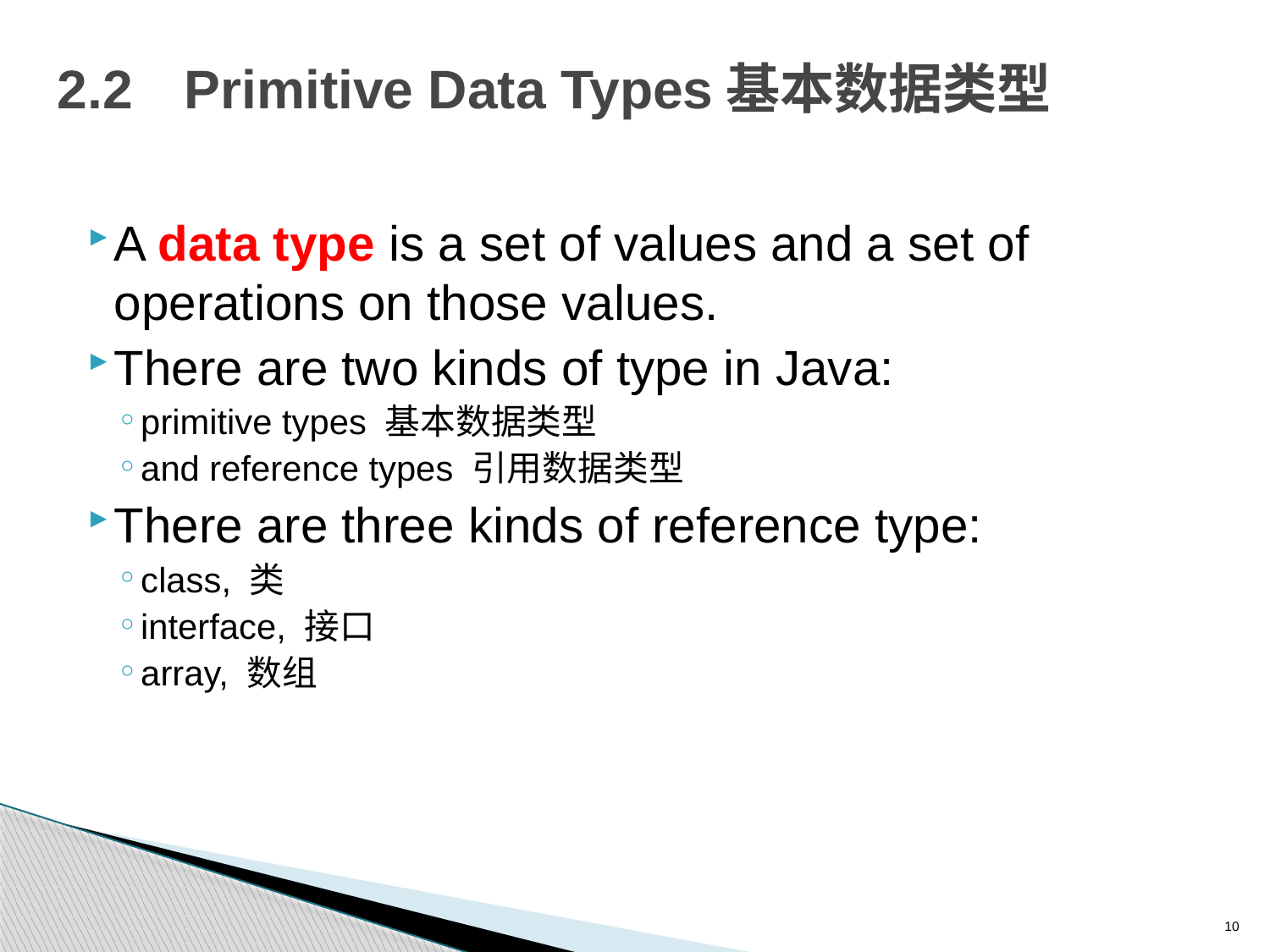

# 2.2	Primitive Data Types基本数据类型
A data type is a set of values and a set of operations on those values.
There are two kinds of type in Java:
primitive types 基本数据类型
and reference types 引用数据类型
There are three kinds of reference type:
class, 类
interface, 接口
array, 数组
10